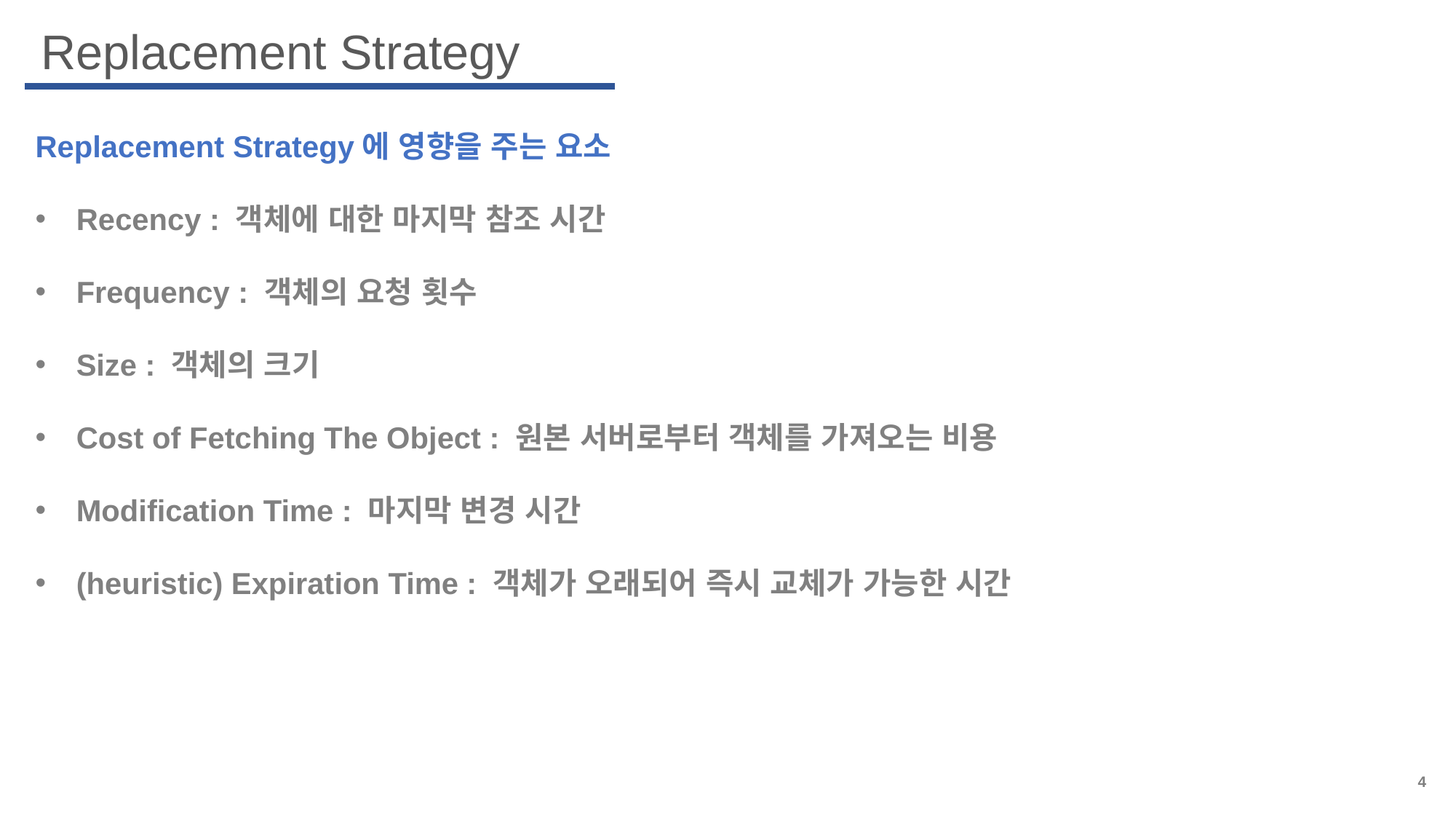

Replacement Strategy
Replacement Strategy에 영향을 주는 요소
Recency : 객체에 대한 마지막 참조 시간
Frequency : 객체의 요청 횟수
Size : 객체의 크기
Cost of Fetching The Object : 원본 서버로부터 객체를 가져오는 비용
Modification Time : 마지막 변경 시간
(heuristic) Expiration Time : 객체가 오래되어 즉시 교체가 가능한 시간
4